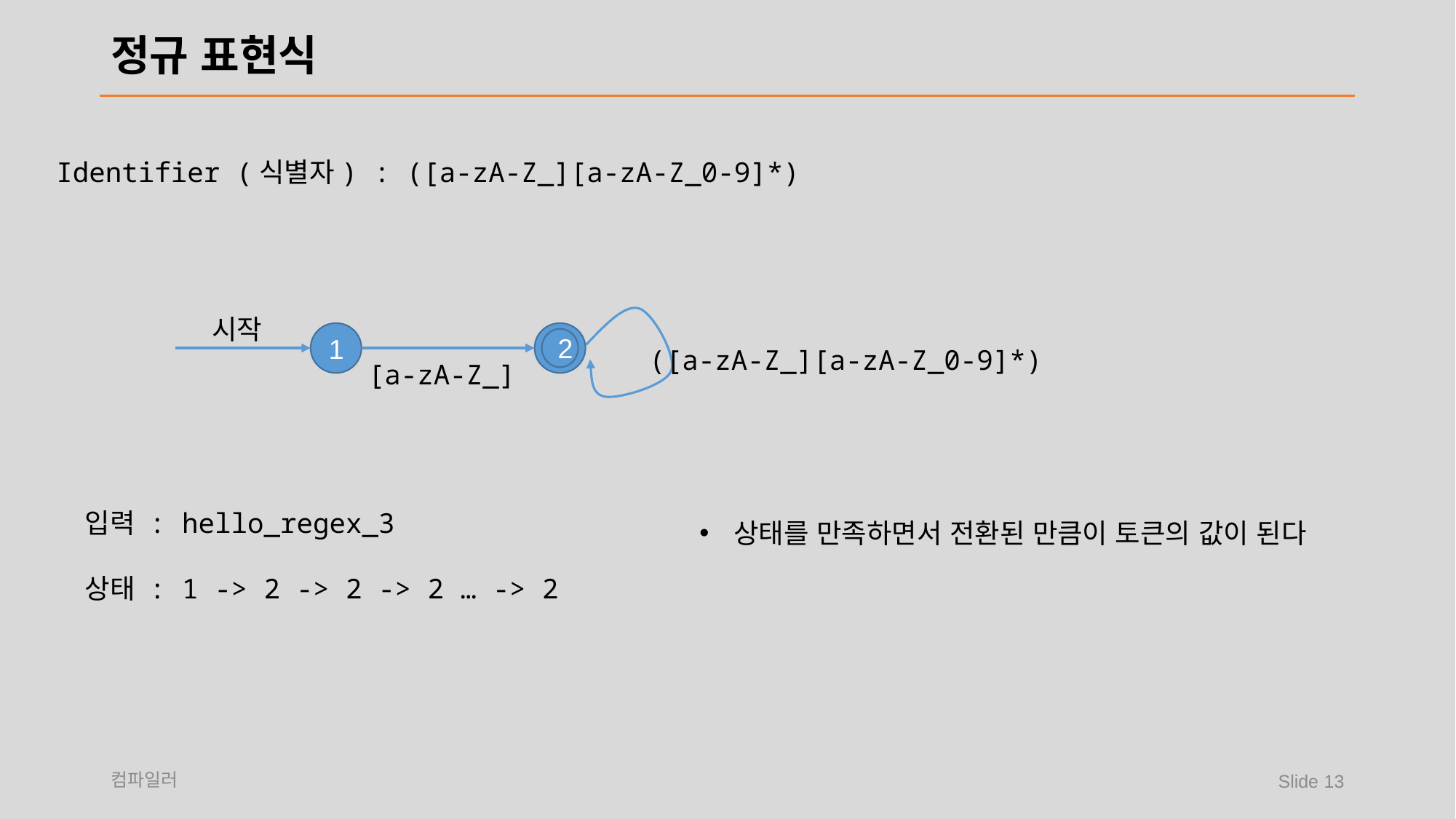

# 정규 표현식
Identifier (식별자) : ([a-zA-Z_][a-zA-Z_0-9]*)
시작

1

2
([a-zA-Z_][a-zA-Z_0-9]*)
[a-zA-Z_]
입력 : hello_regex_3

상태 : 1 -> 2 -> 2 -> 2 … -> 2
상태를 만족하면서 전환된 만큼이 토큰의 값이 된다

컴파일러
Slide 13